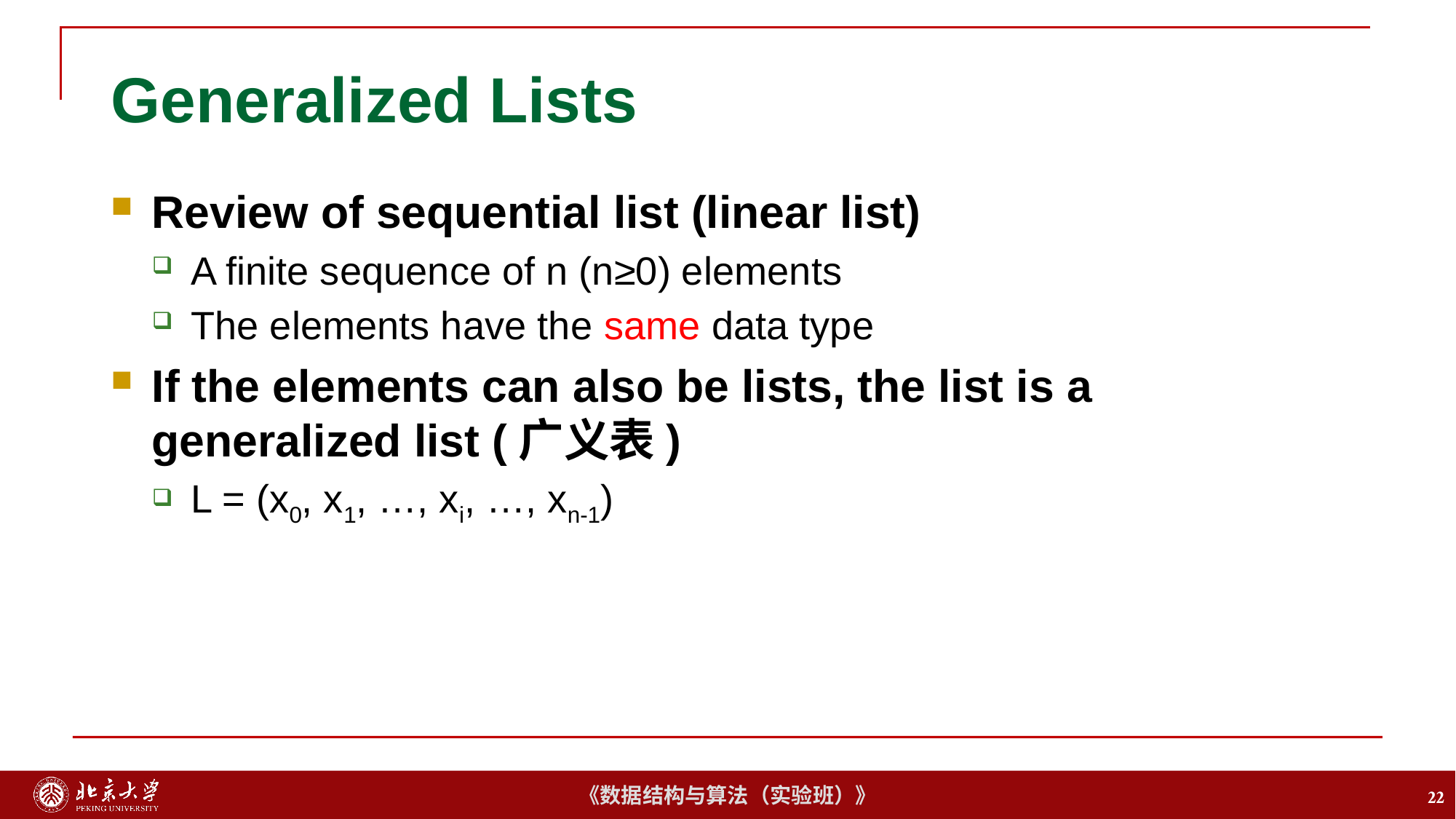

# Generalized Lists
Review of sequential list (linear list)
A finite sequence of n (n≥0) elements
The elements have the same data type
If the elements can also be lists, the list is a generalized list (广义表)
L = (x0, x1, …, xi, …, xn-1)
22